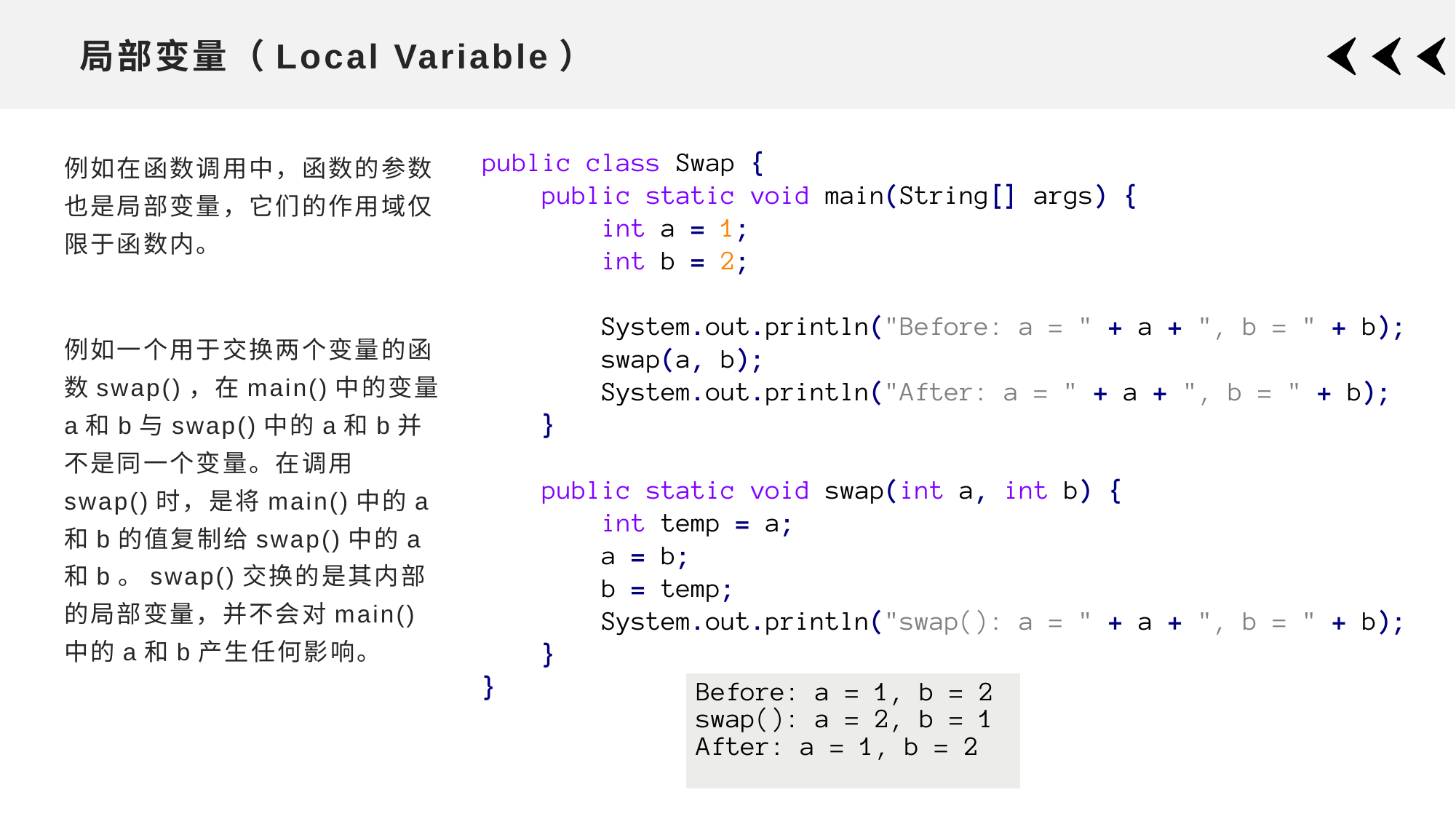

# 局部变量（Local Variable）
例如在函数调用中，函数的参数也是局部变量，它们的作用域仅限于函数内。

例如一个用于交换两个变量的函数swap()，在main()中的变量a和b与swap()中的a和b并不是同一个变量。在调用swap()时，是将main()中的a和b的值复制给swap()中的a和b。swap()交换的是其内部的局部变量，并不会对main()中的a和b产生任何影响。
public class Swap {
    public static void main(String[] args) {
        int a = 1;
        int b = 2;

        System.out.println("Before: a = " + a + ", b = " + b);
        swap(a, b);
        System.out.println("After: a = " + a + ", b = " + b);
    }

    public static void swap(int a, int b) {
        int temp = a;
        a = b;
        b = temp;
        System.out.println("swap(): a = " + a + ", b = " + b);
    }
}
| Before: a = 1, b = 2 swap(): a = 2, b = 1 After: a = 1, b = 2 |
| --- |